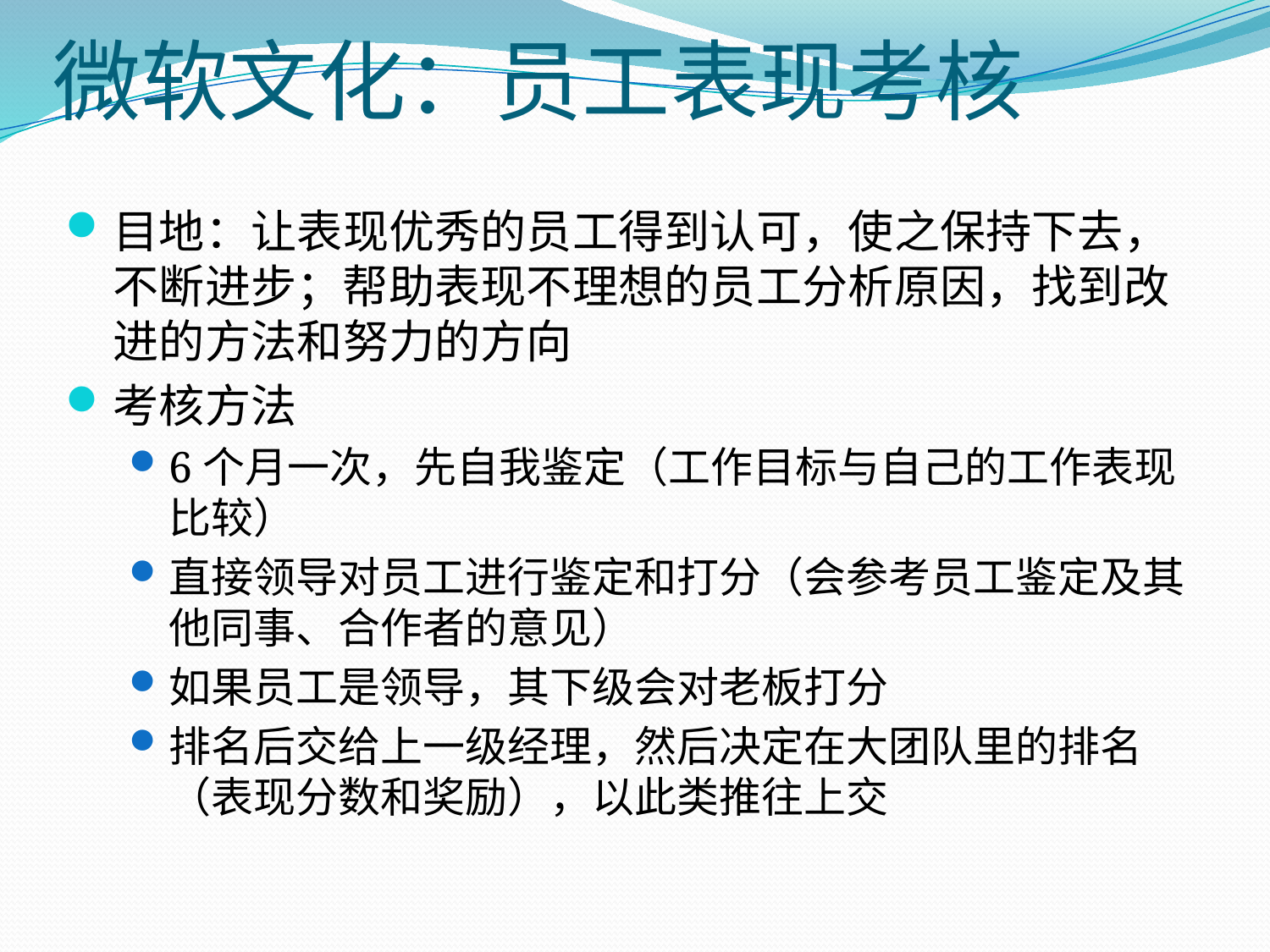

# 微软文化：员工表现考核
目地：让表现优秀的员工得到认可，使之保持下去，不断进步；帮助表现不理想的员工分析原因，找到改进的方法和努力的方向
考核方法
6个月一次，先自我鉴定（工作目标与自己的工作表现比较）
直接领导对员工进行鉴定和打分（会参考员工鉴定及其他同事、合作者的意见）
如果员工是领导，其下级会对老板打分
排名后交给上一级经理，然后决定在大团队里的排名（表现分数和奖励），以此类推往上交